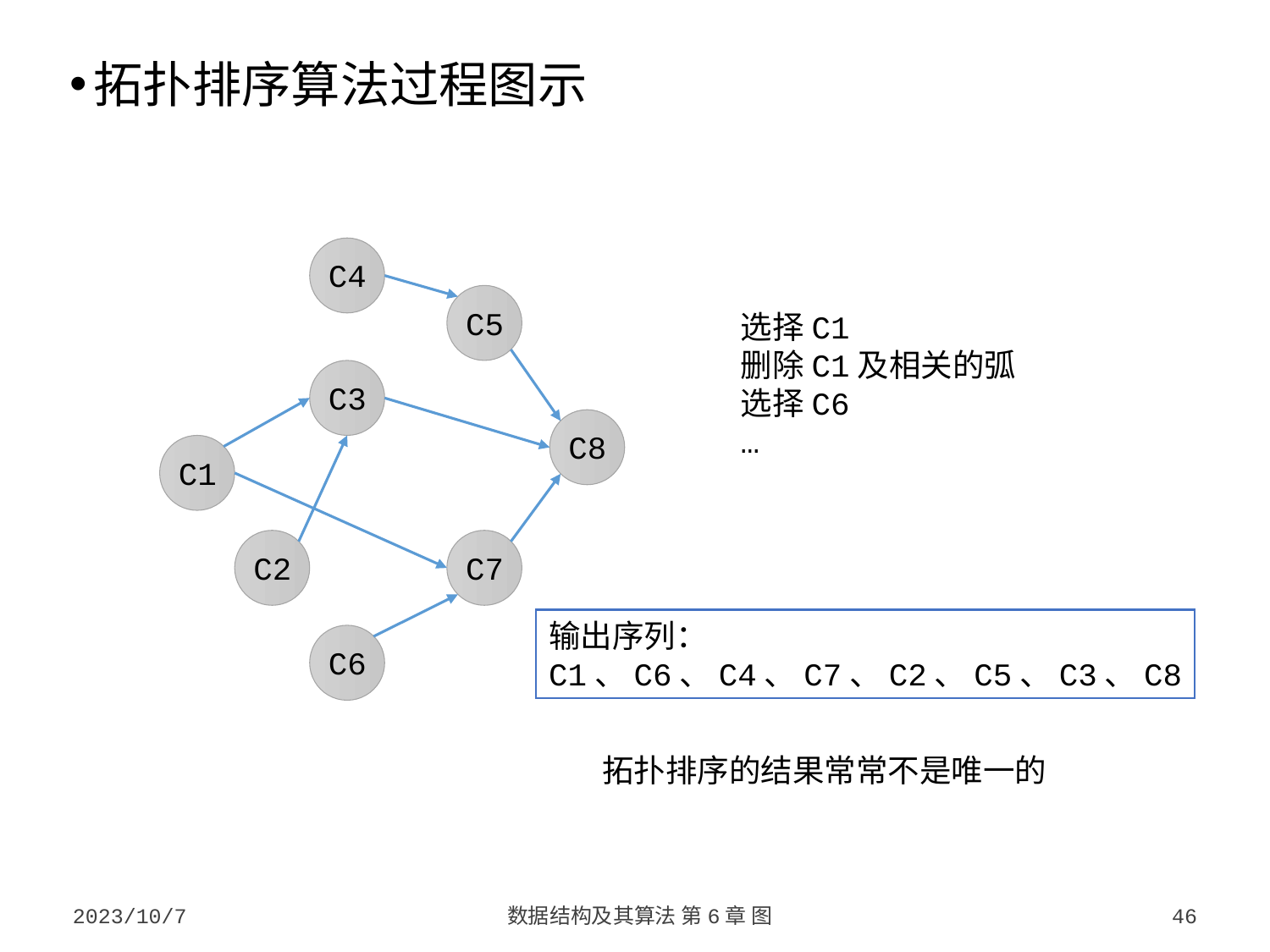

拓扑排序算法过程图示

C4

C5
选择C1
删除C1及相关的弧
选择C6
…

C3

C8

C1

C2
C7
输出序列：
C1、C6、C4、C7、C2、C5、C3、C8

C6
拓扑排序的结果常常不是唯一的
2023/10/7
数据结构及其算法 第6章 图
46